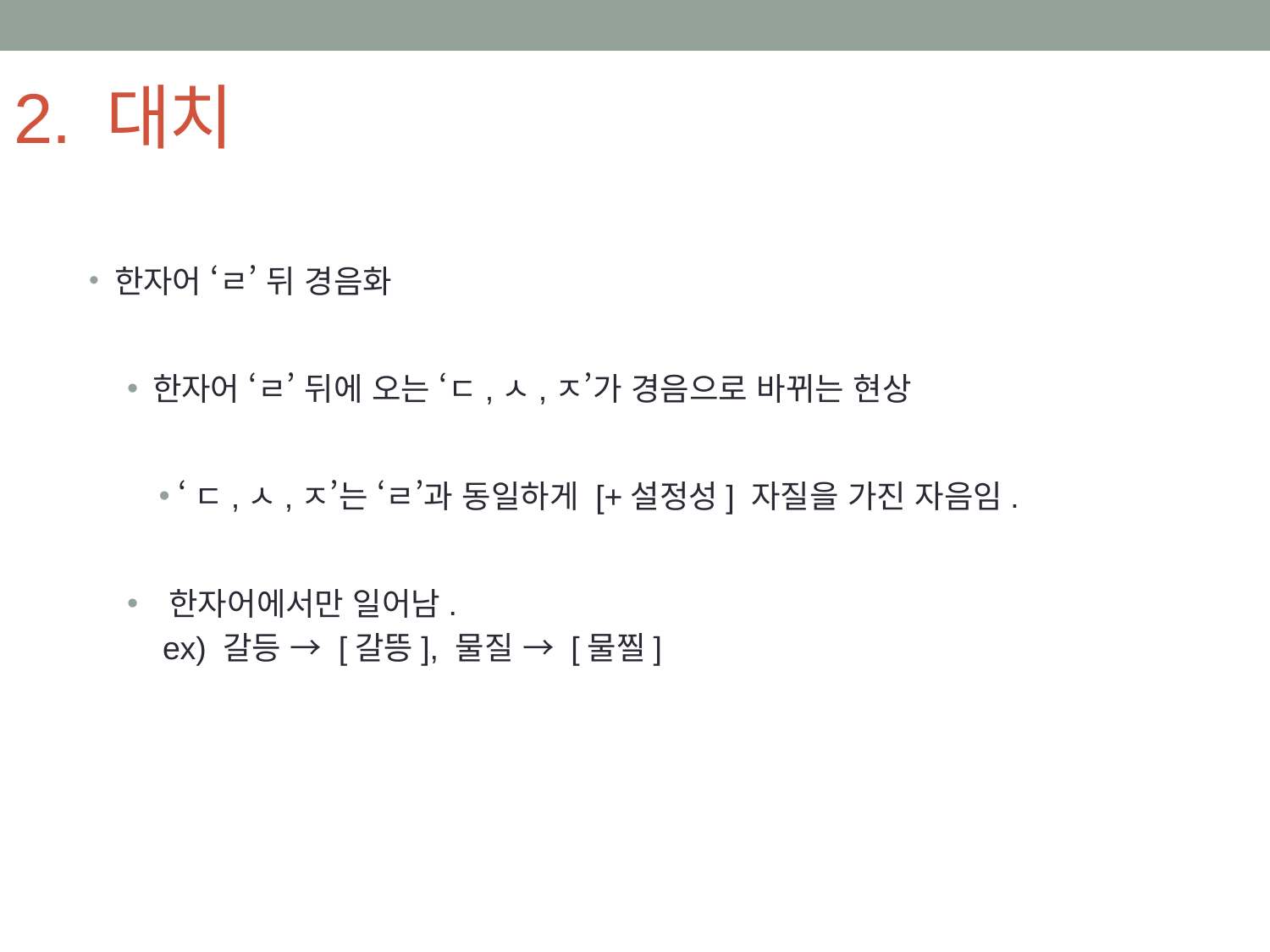

# 2. 대치

한자어 ‘ㄹ’ 뒤 경음화

한자어 ‘ㄹ’ 뒤에 오는 ‘ㄷ,ㅅ,ㅈ’가 경음으로 바뀌는 현상

‘ㄷ,ㅅ,ㅈ’는 ‘ㄹ’과 동일하게 [+설정성] 자질을 가진 자음임.

 한자어에서만 일어남.
    ex) 갈등 → [갈뜽], 물질 → [물찔]